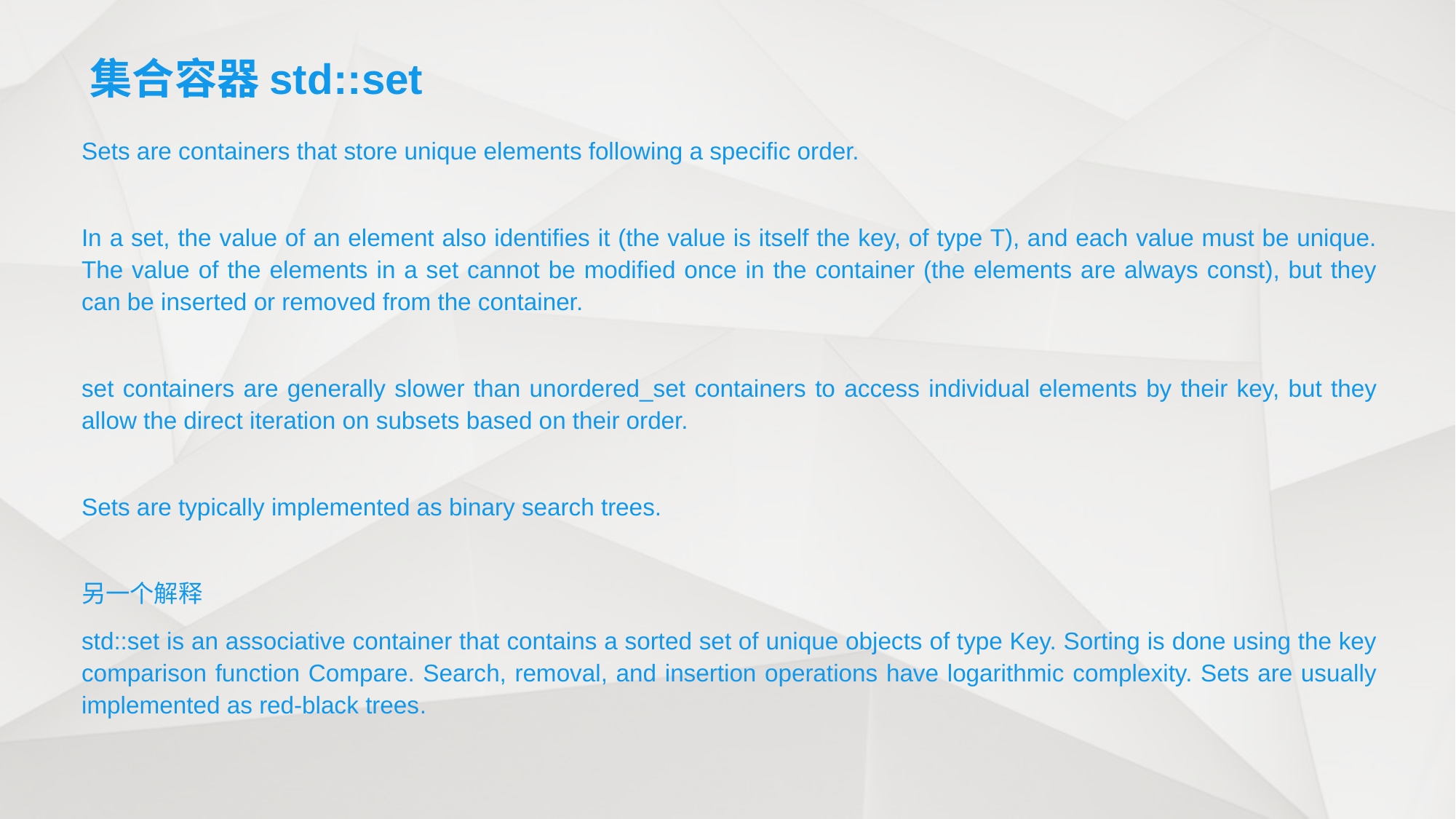

# 集合容器std::set
Sets are containers that store unique elements following a specific order.

In a set, the value of an element also identifies it (the value is itself the key, of type T), and each value must be unique. The value of the elements in a set cannot be modified once in the container (the elements are always const), but they can be inserted or removed from the container.

set containers are generally slower than unordered_set containers to access individual elements by their key, but they allow the direct iteration on subsets based on their order.

Sets are typically implemented as binary search trees.

另一个解释
std::set is an associative container that contains a sorted set of unique objects of type Key. Sorting is done using the key comparison function Compare. Search, removal, and insertion operations have logarithmic complexity. Sets are usually implemented as red-black trees.